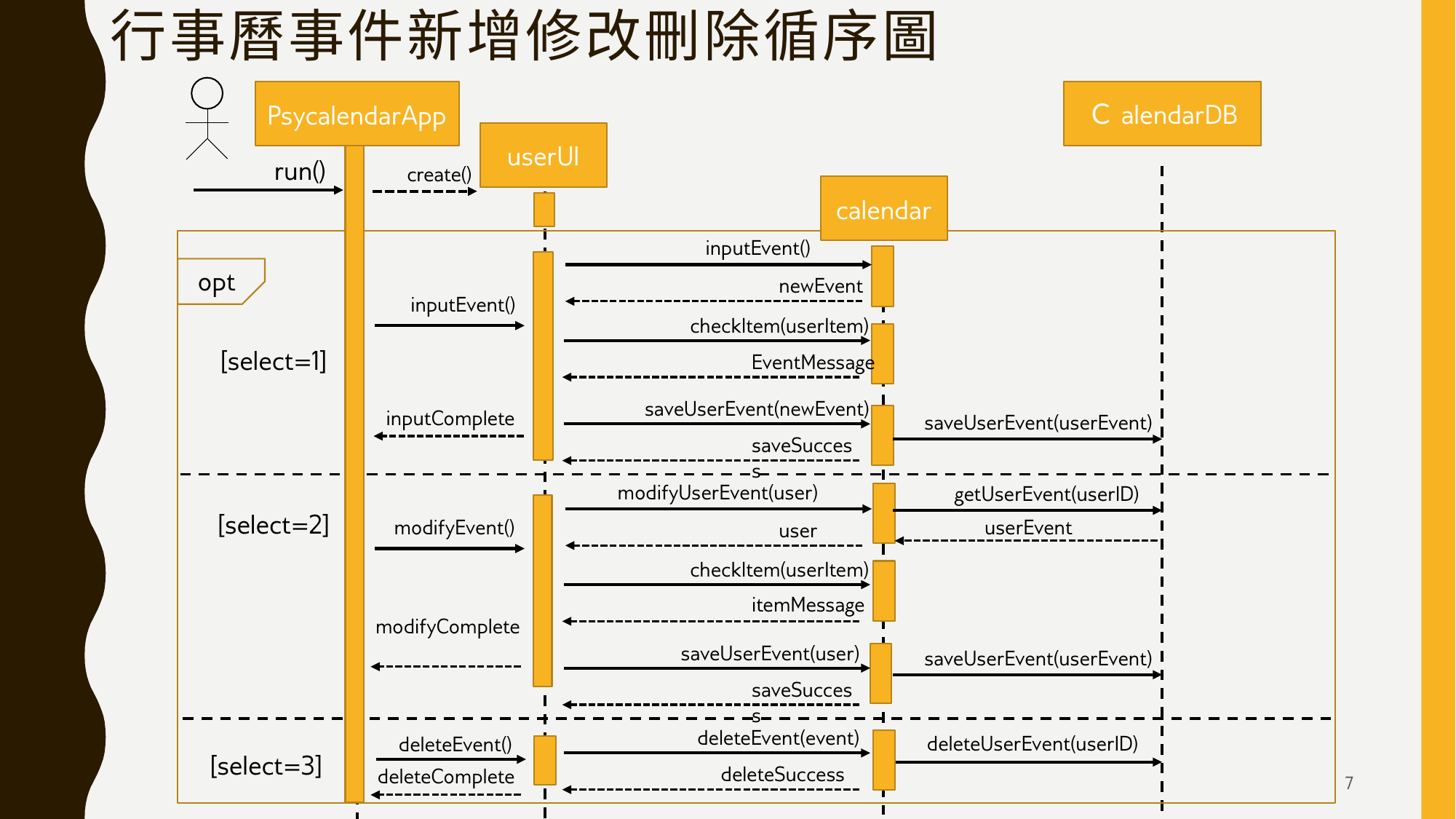

# 行事曆事件新增修改刪除循序圖

ＣalendarDB
PsycalendarApp
userUI

run()
create()
calendar

inputEvent()

opt

newEvent
inputEvent()
checkItem(userItem)

[select=1]
EventMessage
saveUserEvent(newEvent)
inputComplete
saveUserEvent(userEvent)

saveSuccess
modifyUserEvent(user)
getUserEvent(userID)

[select=2]
userEvent
modifyEvent()
user
checkItem(userItem)

itemMessage
modifyComplete
saveUserEvent(user)
saveUserEvent(userEvent)

saveSuccess
deleteEvent(event)
deleteUserEvent(userID)
deleteEvent()

[select=3]
deleteSuccess
deleteComplete
7